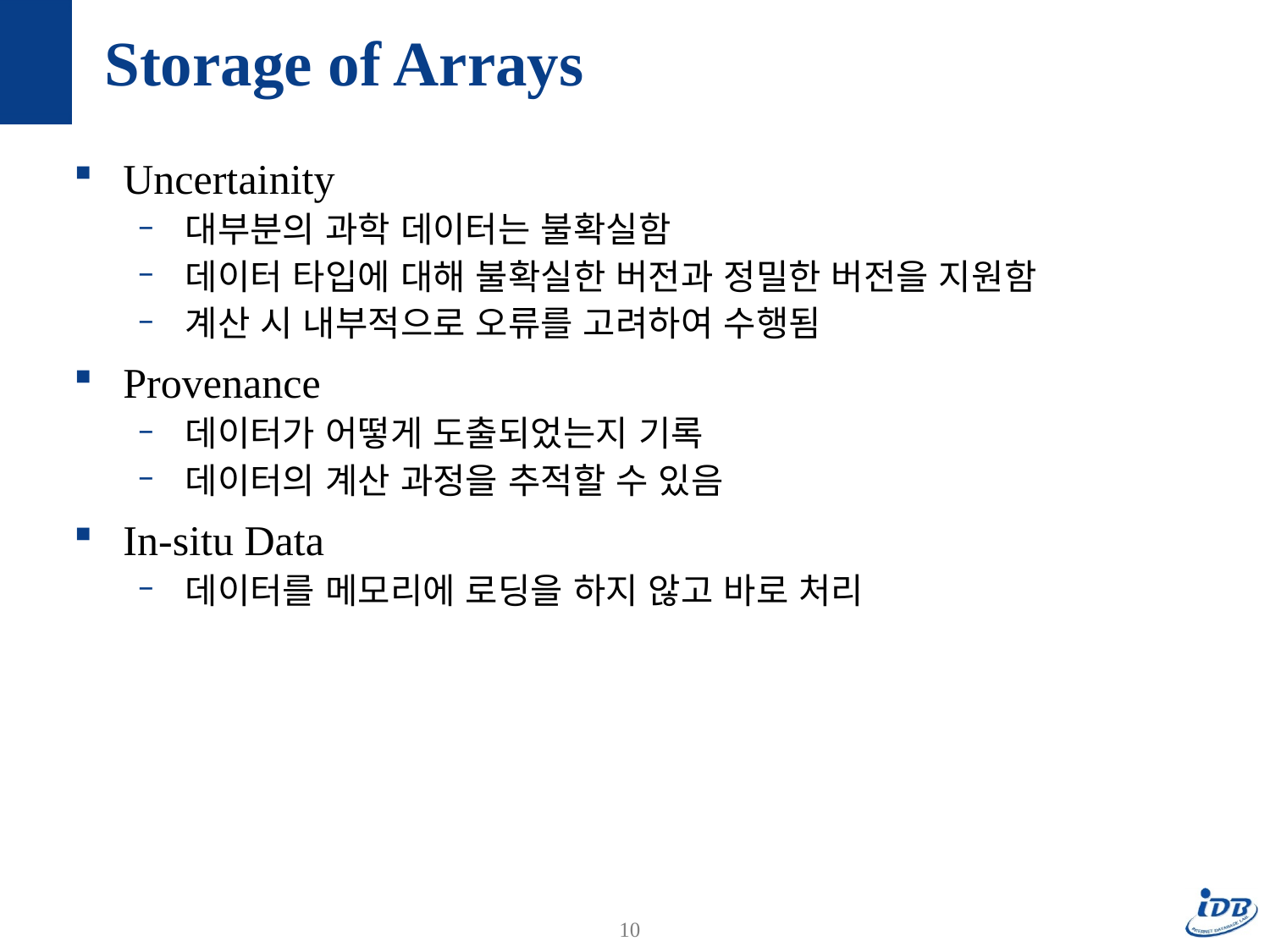

# Storage of Arrays
Uncertainity
대부분의 과학 데이터는 불확실함
데이터 타입에 대해 불확실한 버전과 정밀한 버전을 지원함
계산 시 내부적으로 오류를 고려하여 수행됨
Provenance
데이터가 어떻게 도출되었는지 기록
데이터의 계산 과정을 추적할 수 있음
In-situ Data
데이터를 메모리에 로딩을 하지 않고 바로 처리